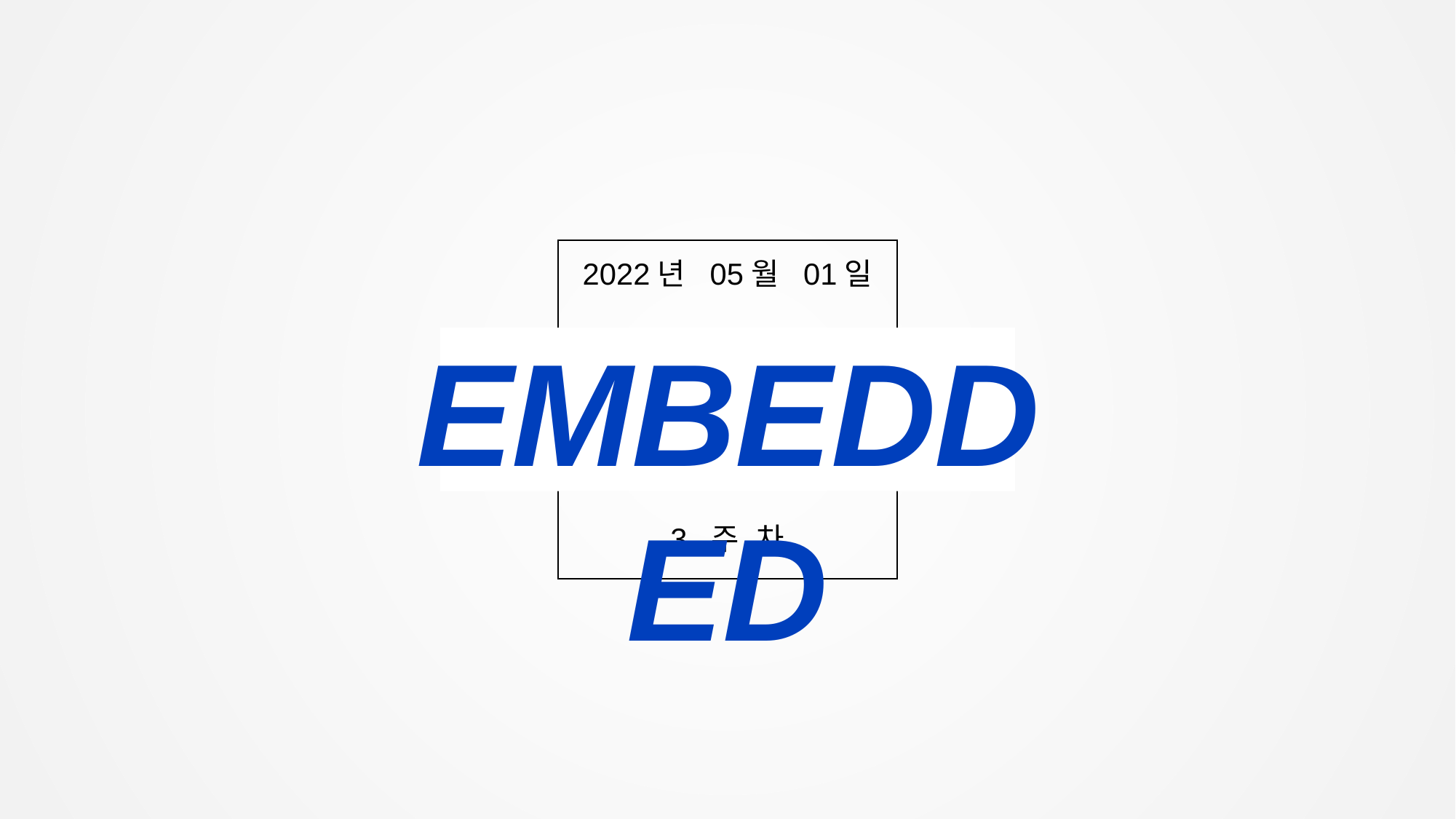

2022년  05월  01일
EMBEDDED

3  주  차